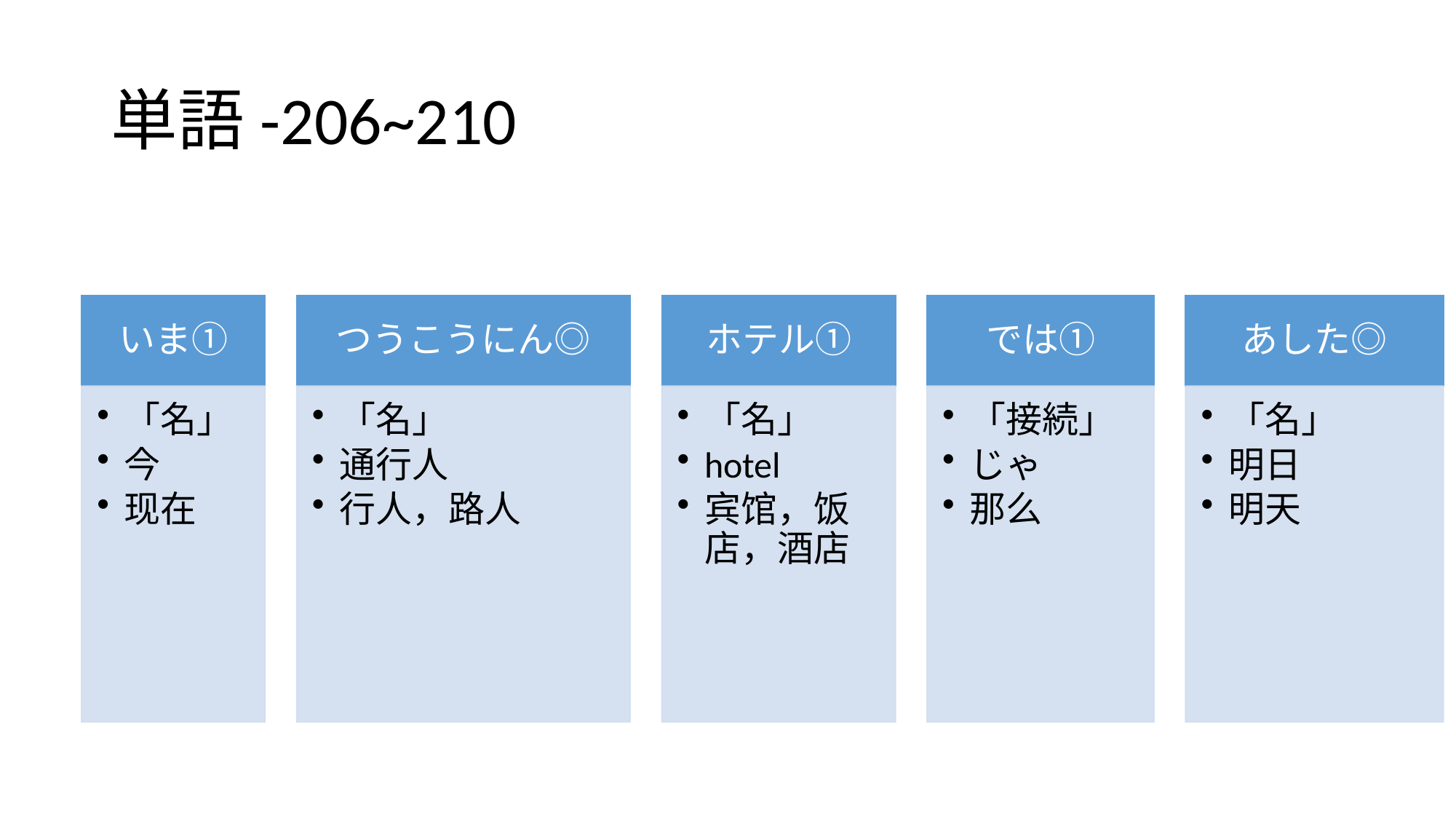

# 単語-206~210
いま①
「名」
今
现在
つうこうにん◎
「名」
通行人
行人，路人
ホテル①
「名」
hotel
宾馆，饭店，酒店
では①
「接続」
じゃ
那么
あした◎
「名」
明日
明天